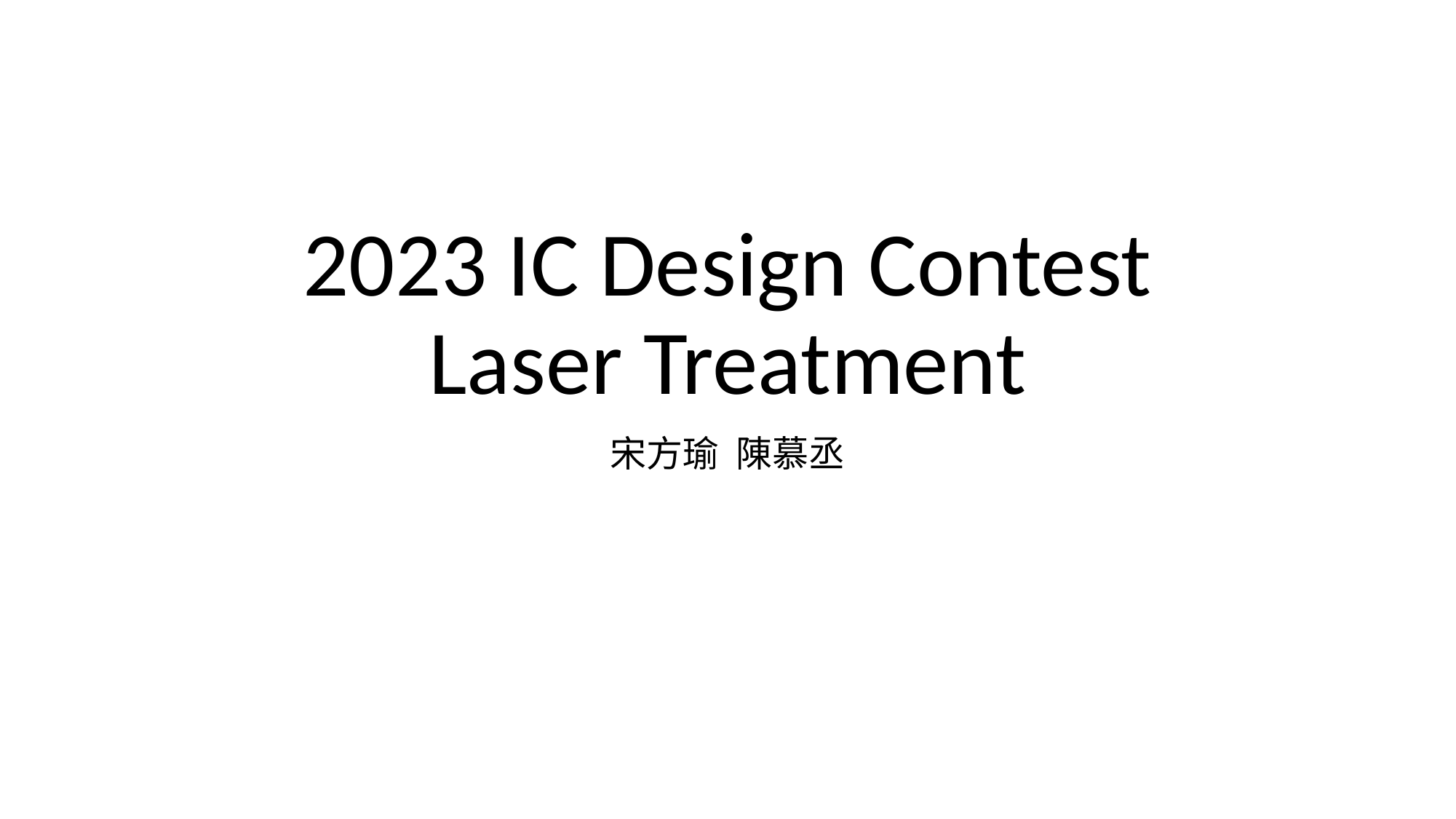

# 2023 IC Design Contest Laser Treatment
宋方瑜  陳慕丞